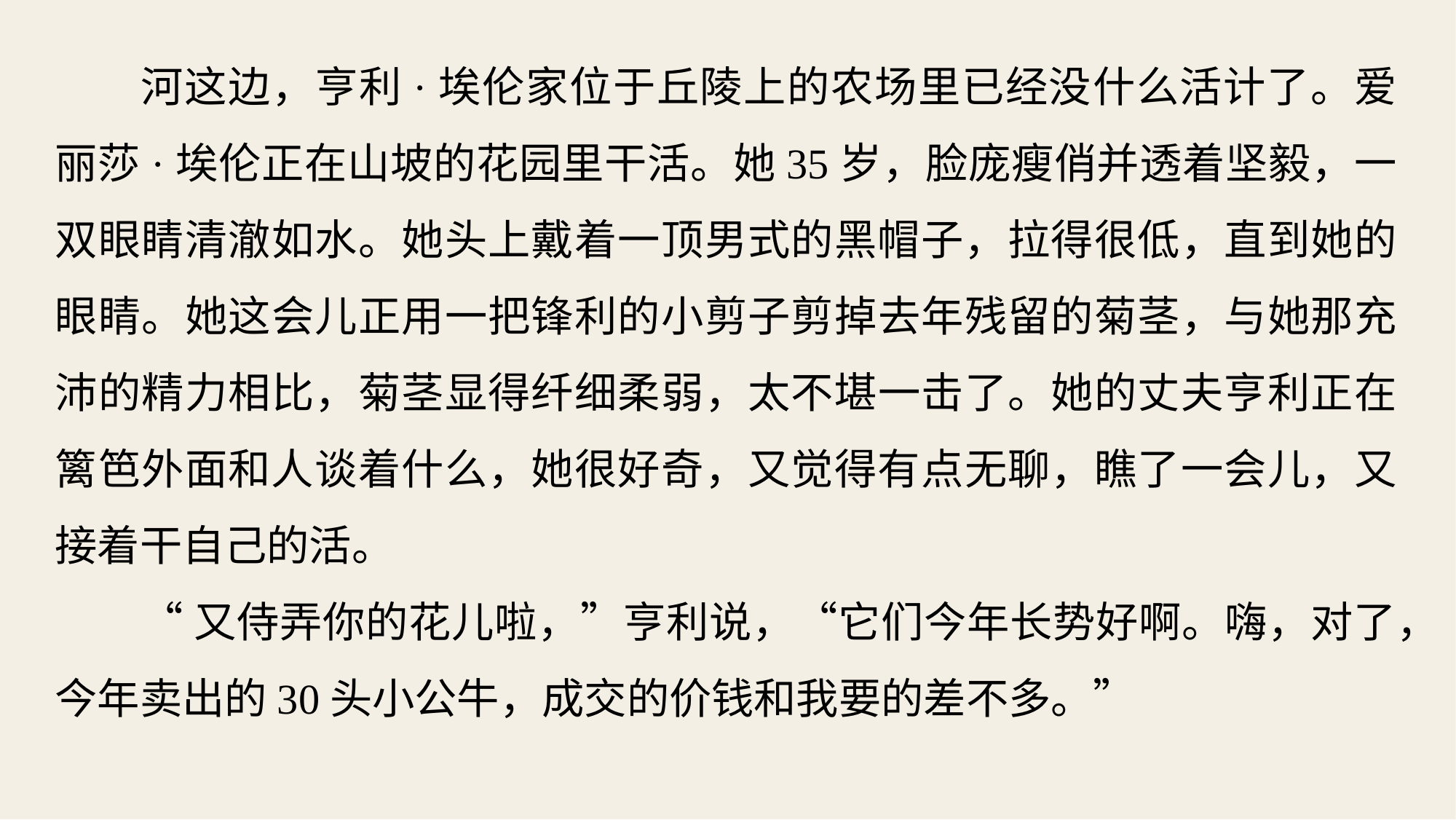

河这边，亨利·埃伦家位于丘陵上的农场里已经没什么活计了。爱丽莎·埃伦正在山坡的花园里干活。她35岁，脸庞瘦俏并透着坚毅，一双眼睛清澈如水。她头上戴着一顶男式的黑帽子，拉得很低，直到她的眼睛。她这会儿正用一把锋利的小剪子剪掉去年残留的菊茎，与她那充沛的精力相比，菊茎显得纤细柔弱，太不堪一击了。她的丈夫亨利正在篱笆外面和人谈着什么，她很好奇，又觉得有点无聊，瞧了一会儿，又接着干自己的活。
“又侍弄你的花儿啦，”亨利说，“它们今年长势好啊。嗨，对了，今年卖出的30头小公牛，成交的价钱和我要的差不多。”